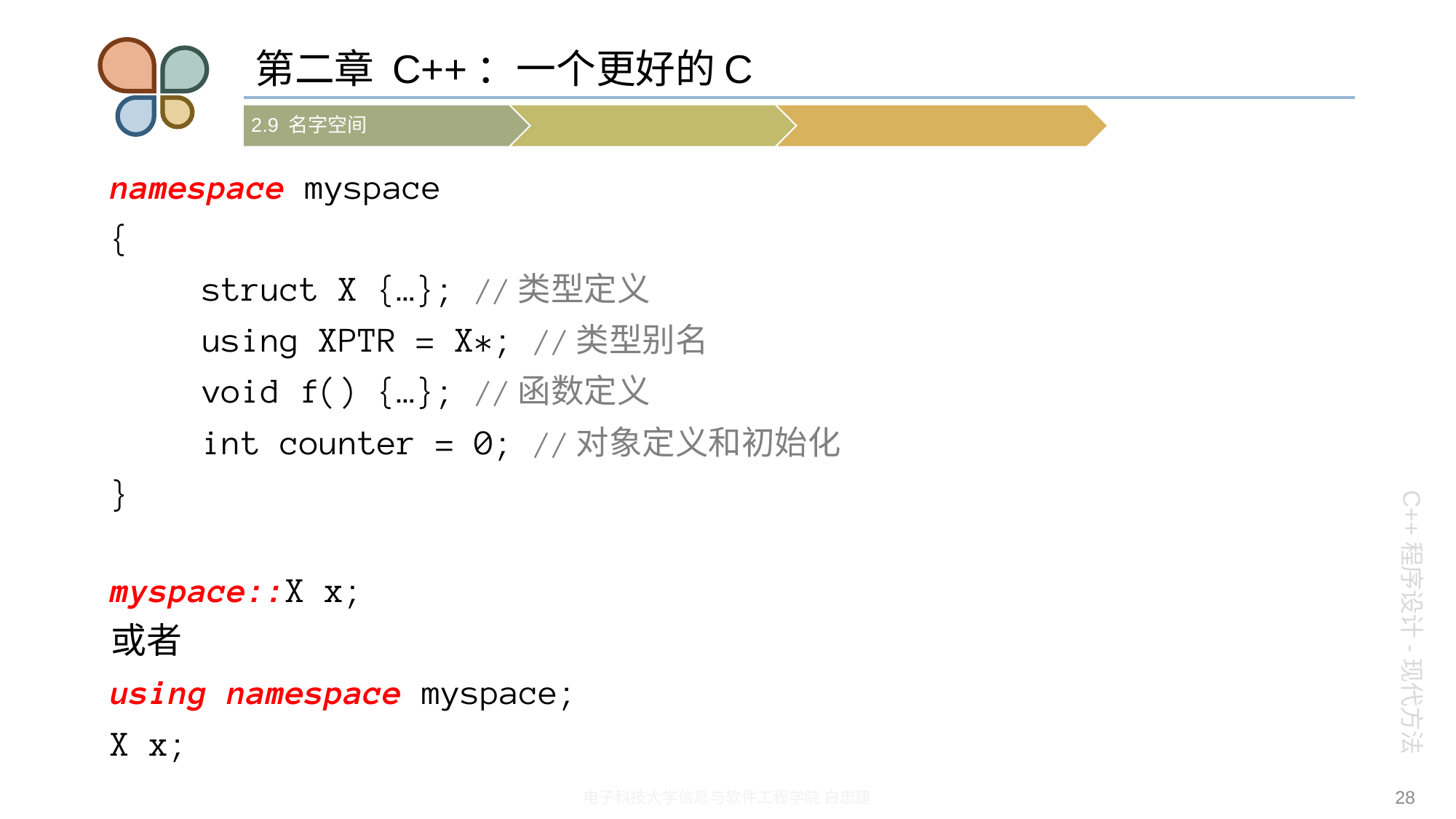

# 第二章 C++：一个更好的C
2.9 名字空间

namespace myspace
{
	struct X {…}; //类型定义
	using XPTR = X*; //类型别名
	void f() {…}; //函数定义
	int counter = 0; //对象定义和初始化
}

myspace::X x;
或者
using namespace myspace;
X x;
28